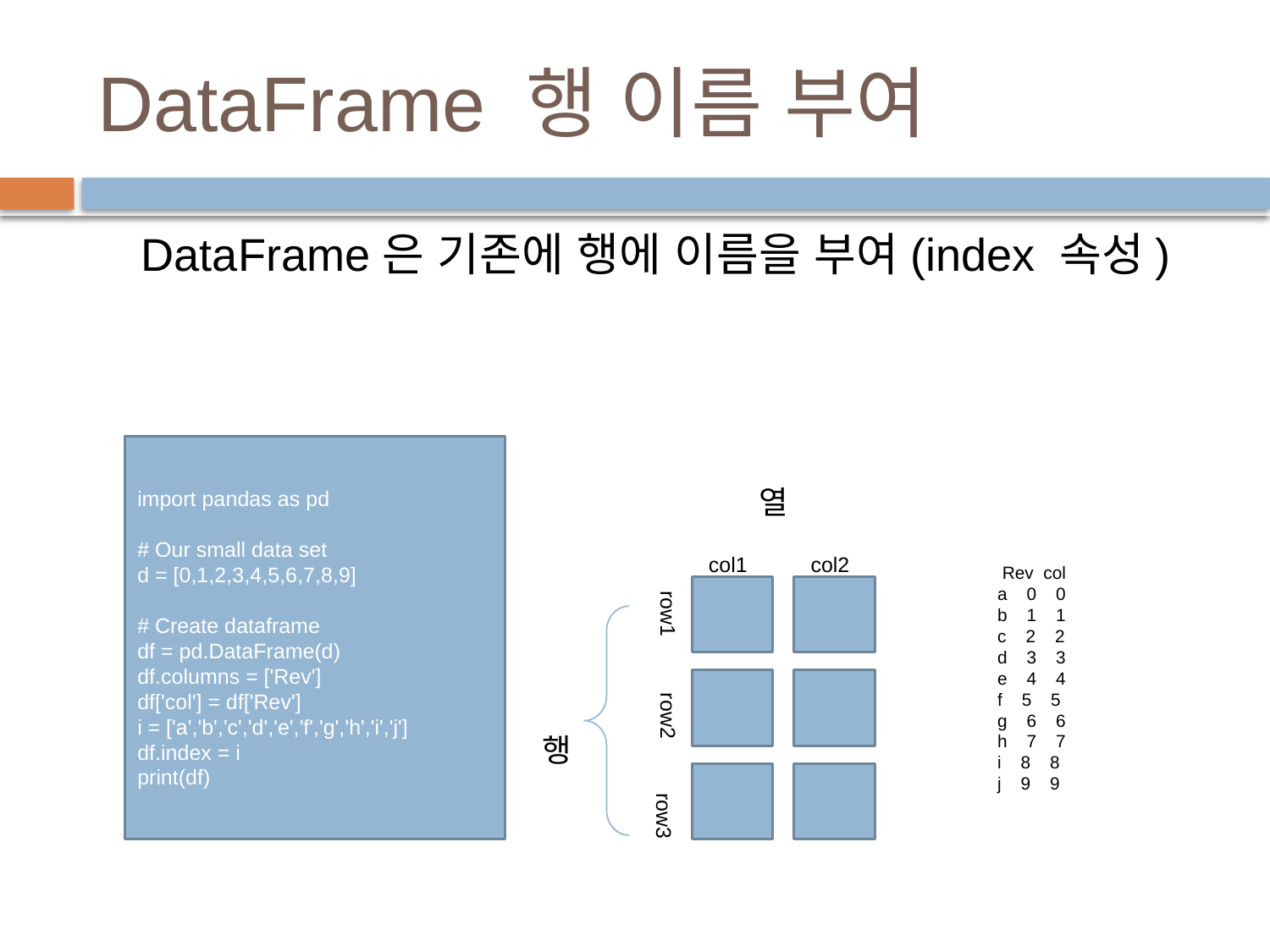

# DataFrame 행 이름 부여
DataFrame은 기존에 행에 이름을 부여(index 속성)
import pandas as pd

# Our small data set
d = [0,1,2,3,4,5,6,7,8,9]

# Create dataframe
df = pd.DataFrame(d)
df.columns = ['Rev']
df['col'] = df['Rev']
i = ['a','b','c','d','e','f','g','h','i','j']
df.index = i
print(df)
열
col1
col2

row1

row2
행

row3
 Rev  col
a    0    0
b    1    1
c    2    2
d    3    3
e    4    4
f    5    5
g    6    6
h    7    7
i    8    8
j    9    9